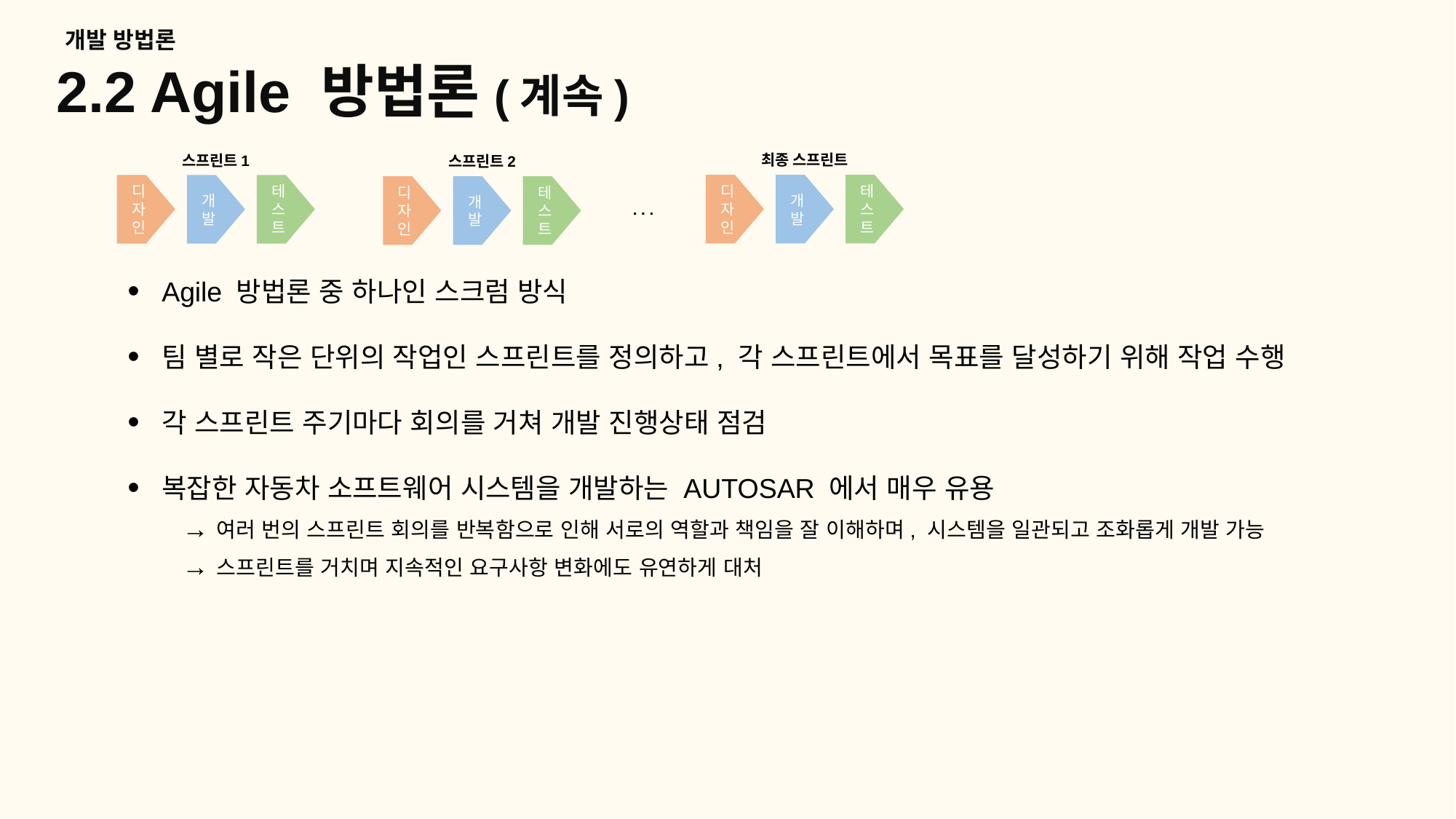

개발 방법론
2.2 Agile 방법론(계속)
최종 스프린트
디자인
테스트
개발
스프린트1
디자인
테스트
개발
스프린트2
디자인
테스트
개발
. . .
Agile 방법론 중 하나인 스크럼 방식

팀 별로 작은 단위의 작업인 스프린트를 정의하고, 각 스프린트에서 목표를 달성하기 위해 작업 수행

각 스프린트 주기마다 회의를 거쳐 개발 진행상태 점검

복잡한 자동차 소프트웨어 시스템을 개발하는 AUTOSAR 에서 매우 유용
여러 번의 스프린트 회의를 반복함으로 인해 서로의 역할과 책임을 잘 이해하며, 시스템을 일관되고 조화롭게 개발 가능
스프린트를 거치며 지속적인 요구사항 변화에도 유연하게 대처